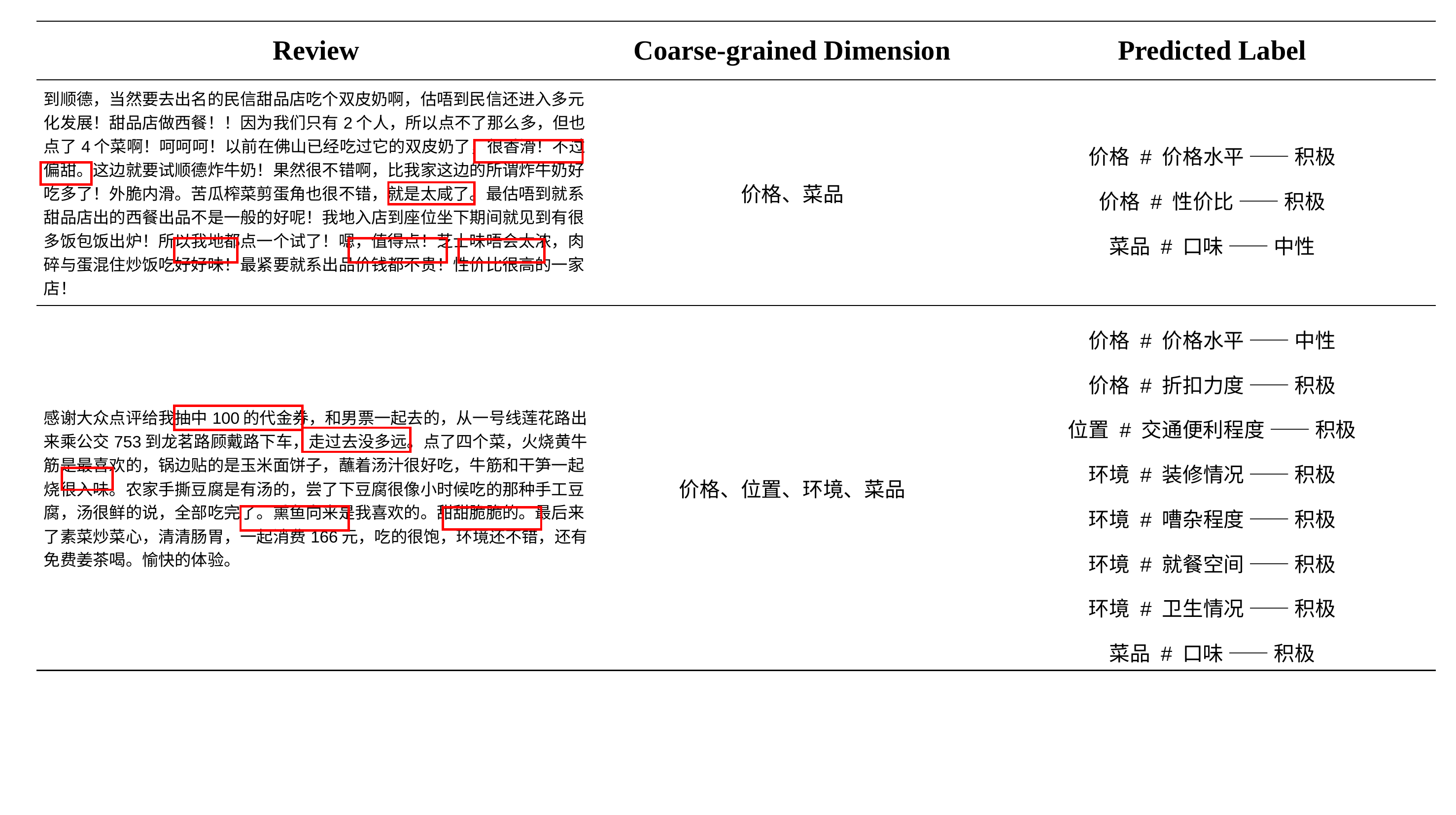

| Review | Coarse-grained Dimension | Predicted Label |
| --- | --- | --- |
| 到顺德，当然要去出名的民信甜品店吃个双皮奶啊，估唔到民信还进入多元化发展！甜品店做西餐！！因为我们只有2个人，所以点不了那么多，但也点了4个菜啊！呵呵呵！以前在佛山已经吃过它的双皮奶了，很香滑！不过偏甜。这边就要试顺德炸牛奶！果然很不错啊，比我家这边的所谓炸牛奶好吃多了！外脆内滑。苦瓜榨菜剪蛋角也很不错，就是太咸了。最估唔到就系甜品店出的西餐出品不是一般的好呢！我地入店到座位坐下期间就见到有很多饭包饭出炉！所以我地都点一个试了！嗯，值得点！芝士味唔会太浓，肉碎与蛋混住炒饭吃好好味！最紧要就系出品价钱都不贵！性价比很高的一家店！ | 价格、菜品 | 价格 # 价格水平 —— 积极 价格 # 性价比 —— 积极 菜品 # 口味 —— 中性 |
| 感谢大众点评给我抽中100的代金券，和男票一起去的，从一号线莲花路出来乘公交753到龙茗路顾戴路下车，走过去没多远。点了四个菜，火烧黄牛筋是最喜欢的，锅边贴的是玉米面饼子，蘸着汤汁很好吃，牛筋和干笋一起烧很入味。农家手撕豆腐是有汤的，尝了下豆腐很像小时候吃的那种手工豆腐，汤很鲜的说，全部吃完了。熏鱼向来是我喜欢的。甜甜脆脆的。最后来了素菜炒菜心，清清肠胃，一起消费166元，吃的很饱，环境还不错，还有免费姜茶喝。愉快的体验。 | 价格、位置、环境、菜品 | 价格 # 价格水平 —— 中性 价格 # 折扣力度 —— 积极 位置 # 交通便利程度 —— 积极 环境 # 装修情况 —— 积极 环境 # 嘈杂程度 —— 积极 环境 # 就餐空间 —— 积极 环境 # 卫生情况 —— 积极 菜品 # 口味 —— 积极 |